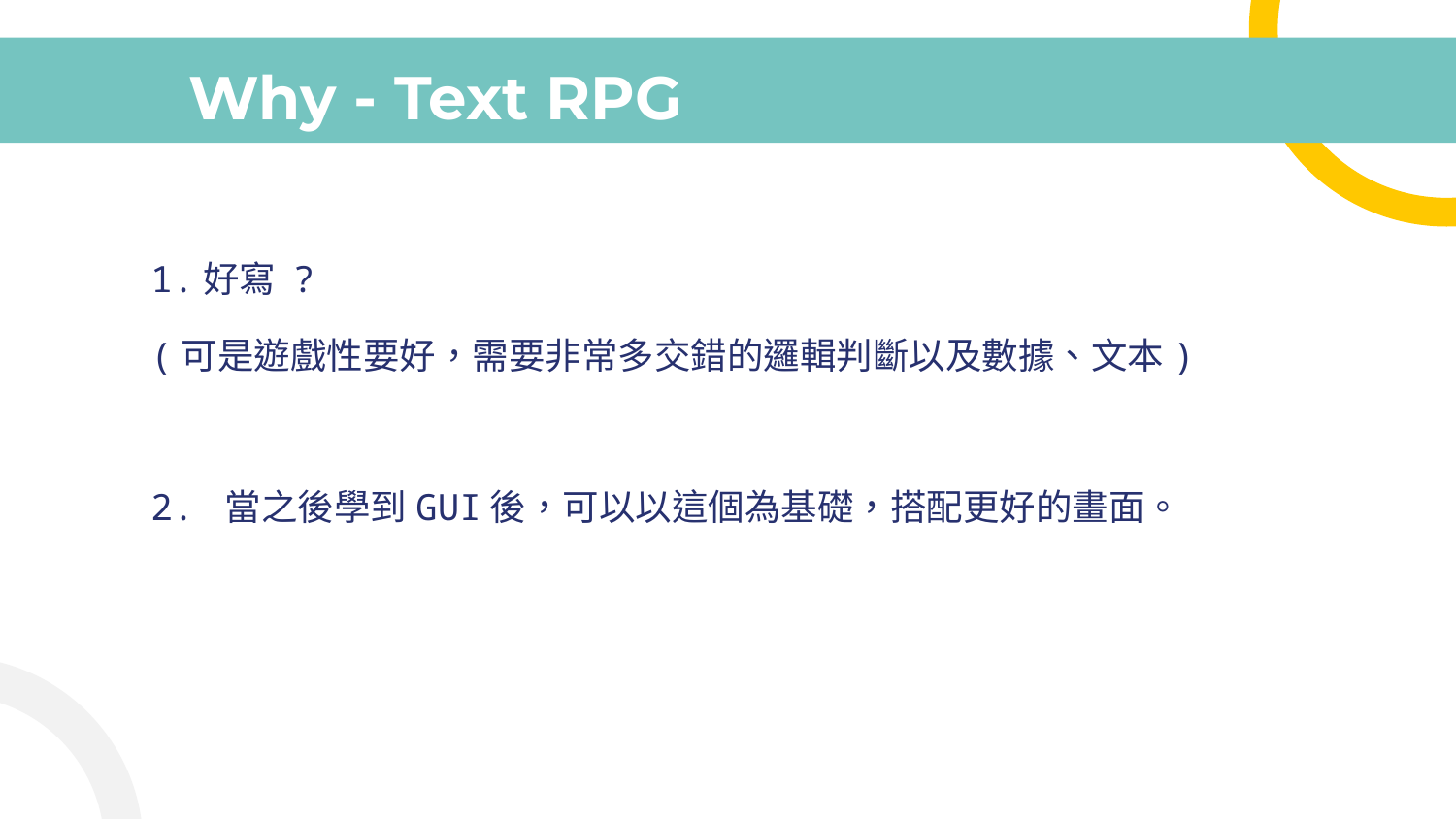

# Why - Text RPG

1.好寫 ?
(可是遊戲性要好，需要非常多交錯的邏輯判斷以及數據、文本)

2. 當之後學到GUI後，可以以這個為基礎，搭配更好的畫面。